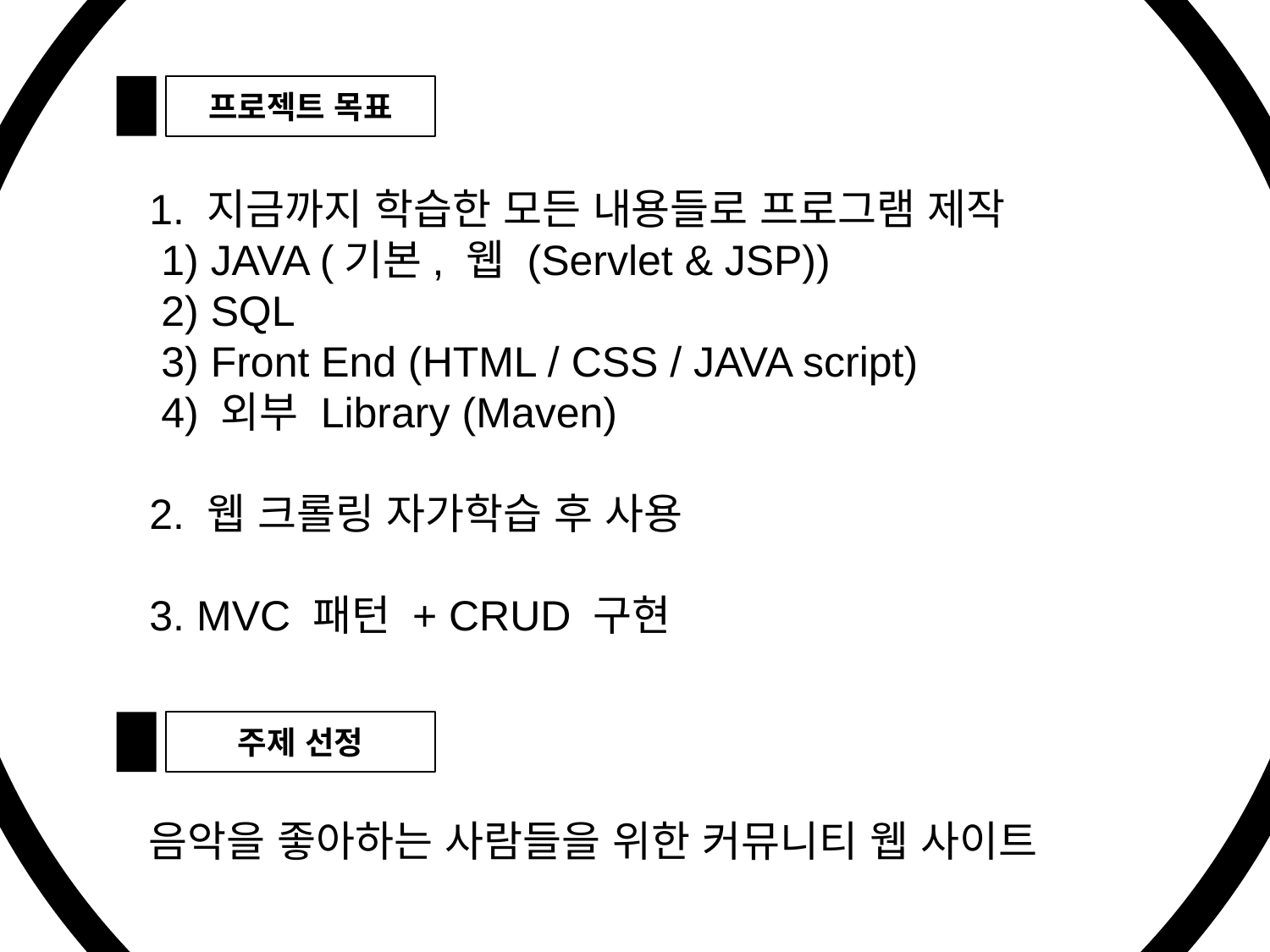

프로젝트 목표
1. 지금까지 학습한 모든 내용들로 프로그램 제작
 1) JAVA (기본, 웹 (Servlet & JSP))
 2) SQL
 3) Front End (HTML / CSS / JAVA script)
 4) 외부 Library (Maven)

2. 웹 크롤링 자가학습 후 사용

3. MVC 패턴 + CRUD 구현

주제 선정
음악을 좋아하는 사람들을 위한 커뮤니티 웹 사이트